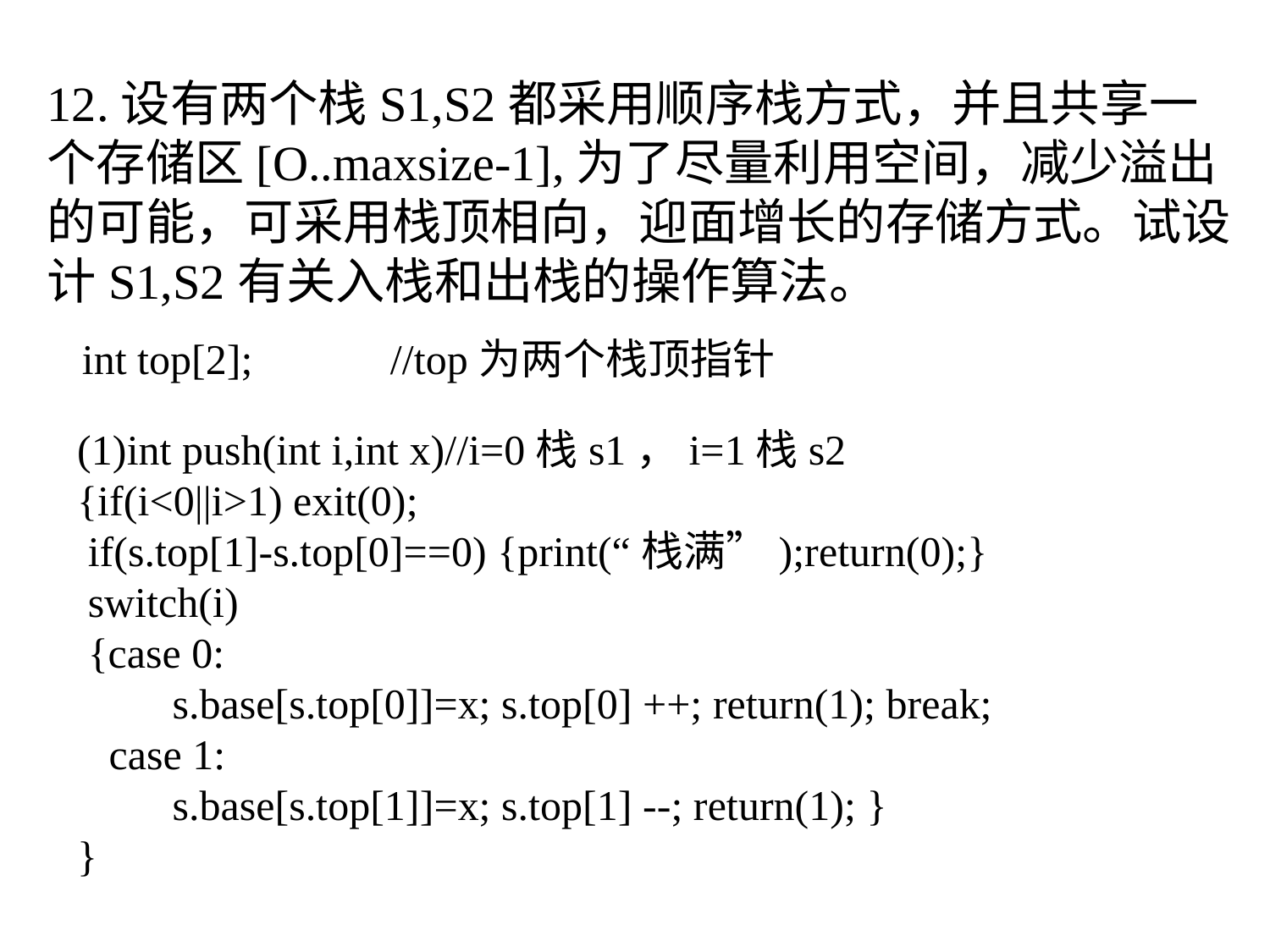

12.设有两个栈S1,S2都采用顺序栈方式，并且共享一个存储区[O..maxsize-1],为了尽量利用空间，减少溢出的可能，可采用栈顶相向，迎面增长的存储方式。试设计S1,S2有关入栈和出栈的操作算法。
int top[2];             //top为两个栈顶指针
(1)int push(int i,int x)//i=0栈s1，i=1栈s2
{if(i<0||i>1) exit(0);
 if(s.top[1]-s.top[0]==0) {print(“栈满”);return(0);}
 switch(i)
 {case 0:
         s.base[s.top[0]]=x; s.top[0] ++; return(1); break;
   case 1:
         s.base[s.top[1]]=x; s.top[1] --; return(1); }
}